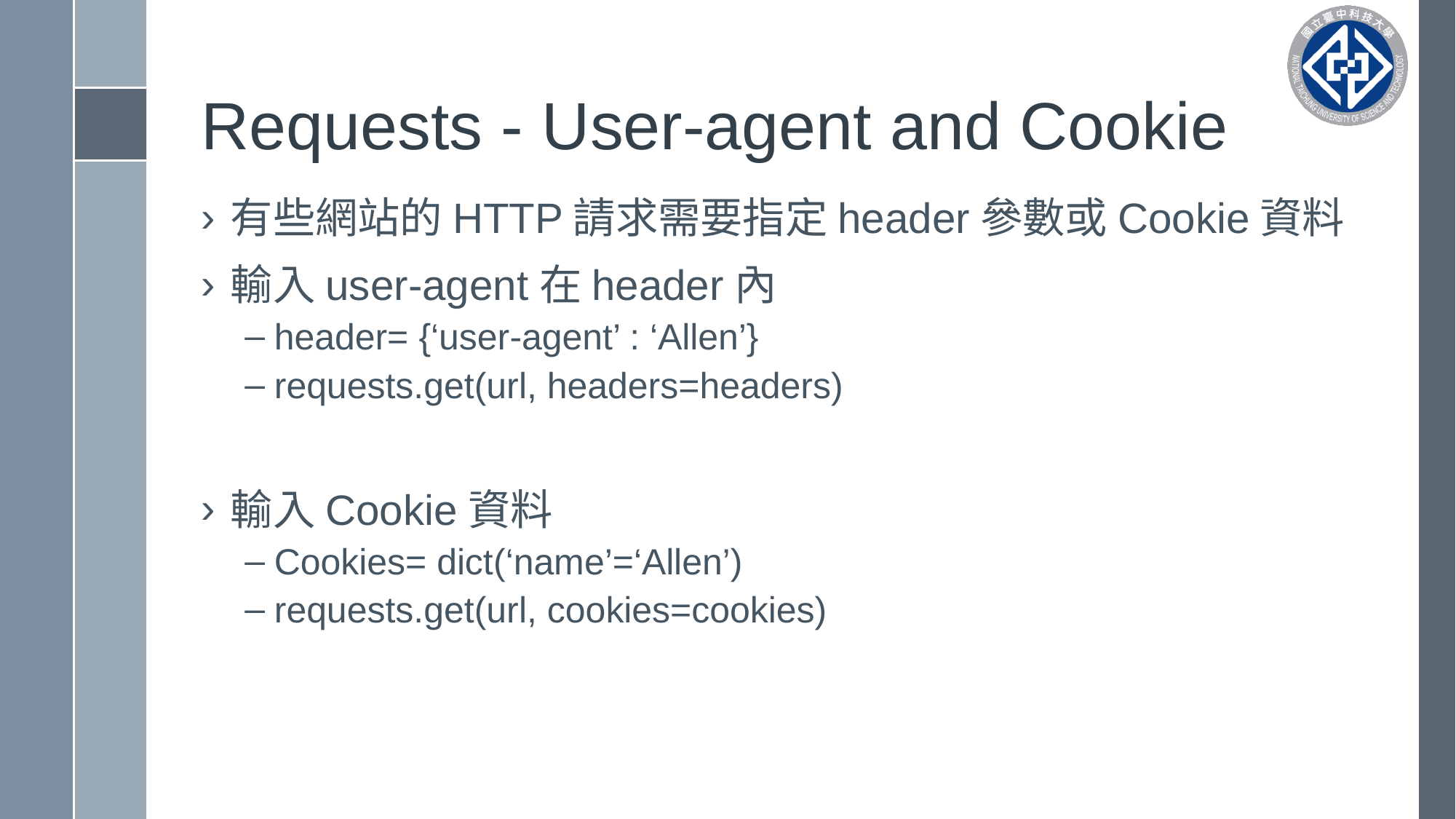

# Requests - User-agent and Cookie
有些網站的HTTP請求需要指定header參數或Cookie資料
輸入user-agent在header內
header= {‘user-agent’ : ‘Allen’}
requests.get(url, headers=headers)

輸入Cookie資料
Cookies= dict(‘name’=‘Allen’)
requests.get(url, cookies=cookies)